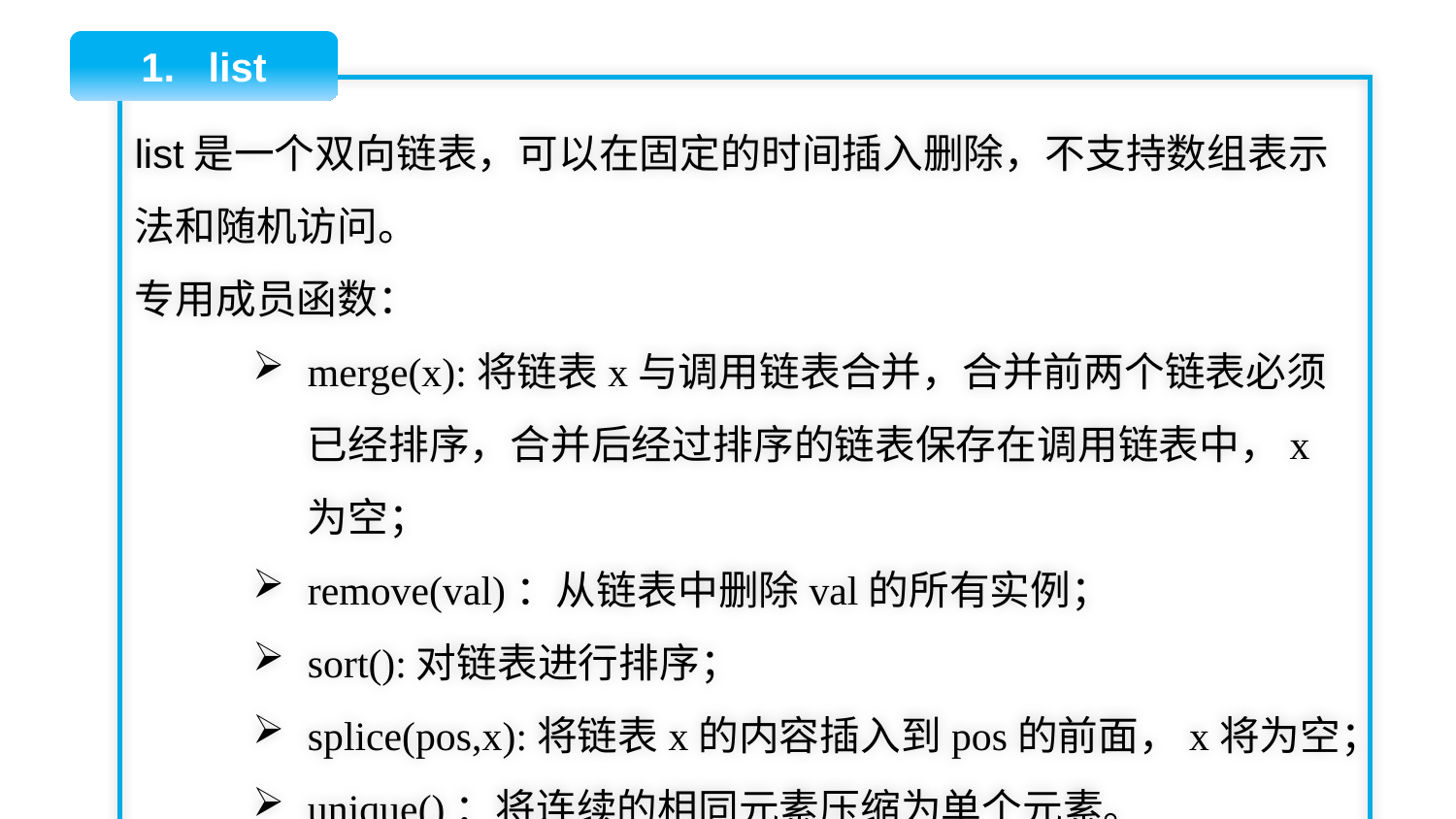

1.   list

list是一个双向链表，可以在固定的时间插入删除，不支持数组表示法和随机访问。
专用成员函数：
merge(x):将链表x与调用链表合并，合并前两个链表必须已经排序，合并后经过排序的链表保存在调用链表中，x为空；
remove(val)：从链表中删除val的所有实例；
sort():对链表进行排序；
splice(pos,x):将链表x的内容插入到pos的前面，x将为空；
unique()：将连续的相同元素压缩为单个元素。